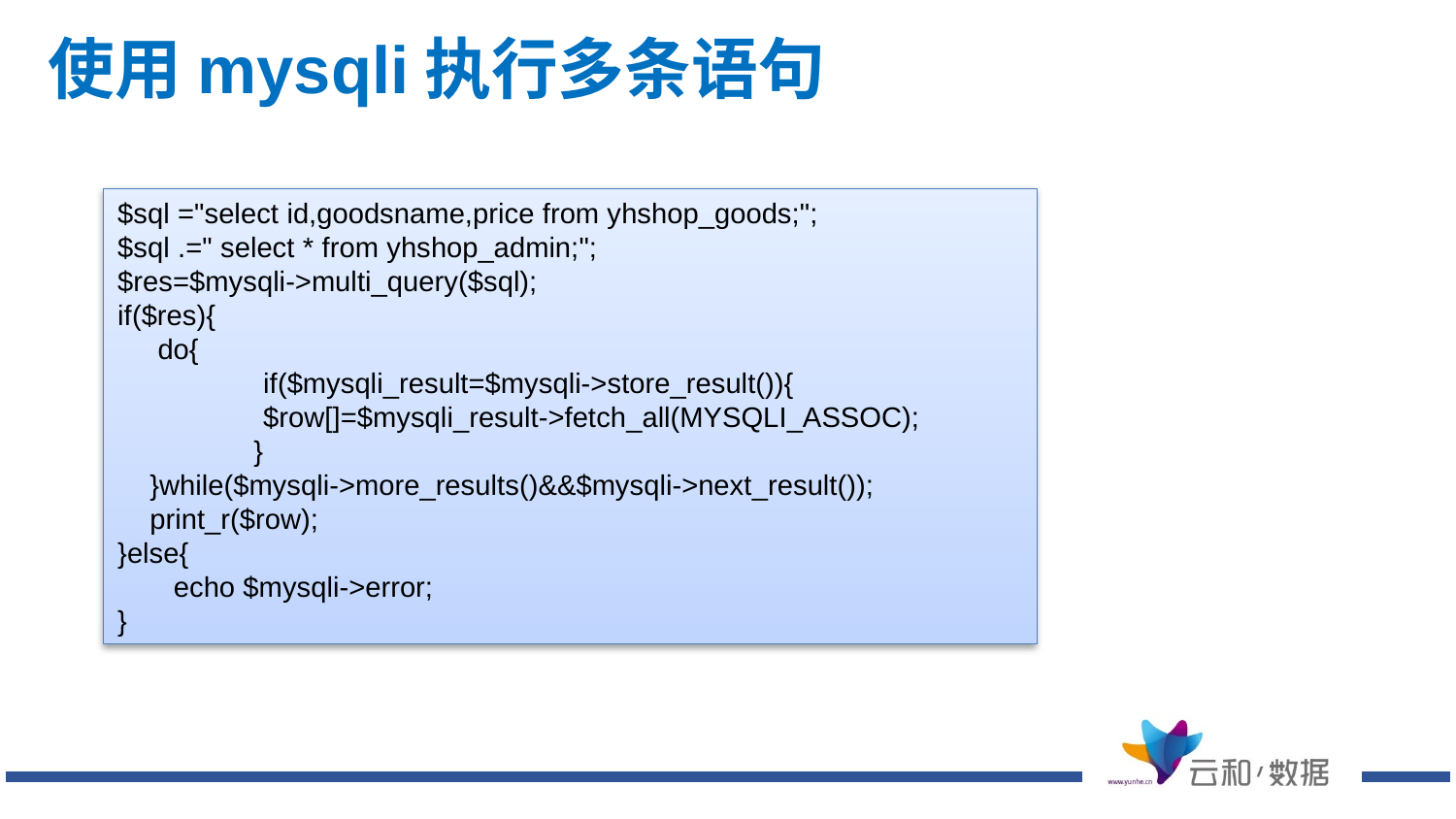

使用mysqli执行多条语句
$sql ="select id,goodsname,price from yhshop_goods;";
$sql .=" select * from yhshop_admin;";
$res=$mysqli->multi_query($sql);
if($res){
     do{
	if($mysqli_result=$mysqli->store_result()){
	$row[]=$mysqli_result->fetch_all(MYSQLI_ASSOC);
                 }
    }while($mysqli->more_results()&&$mysqli->next_result());
    print_r($row);
}else{
       echo $mysqli->error;
}